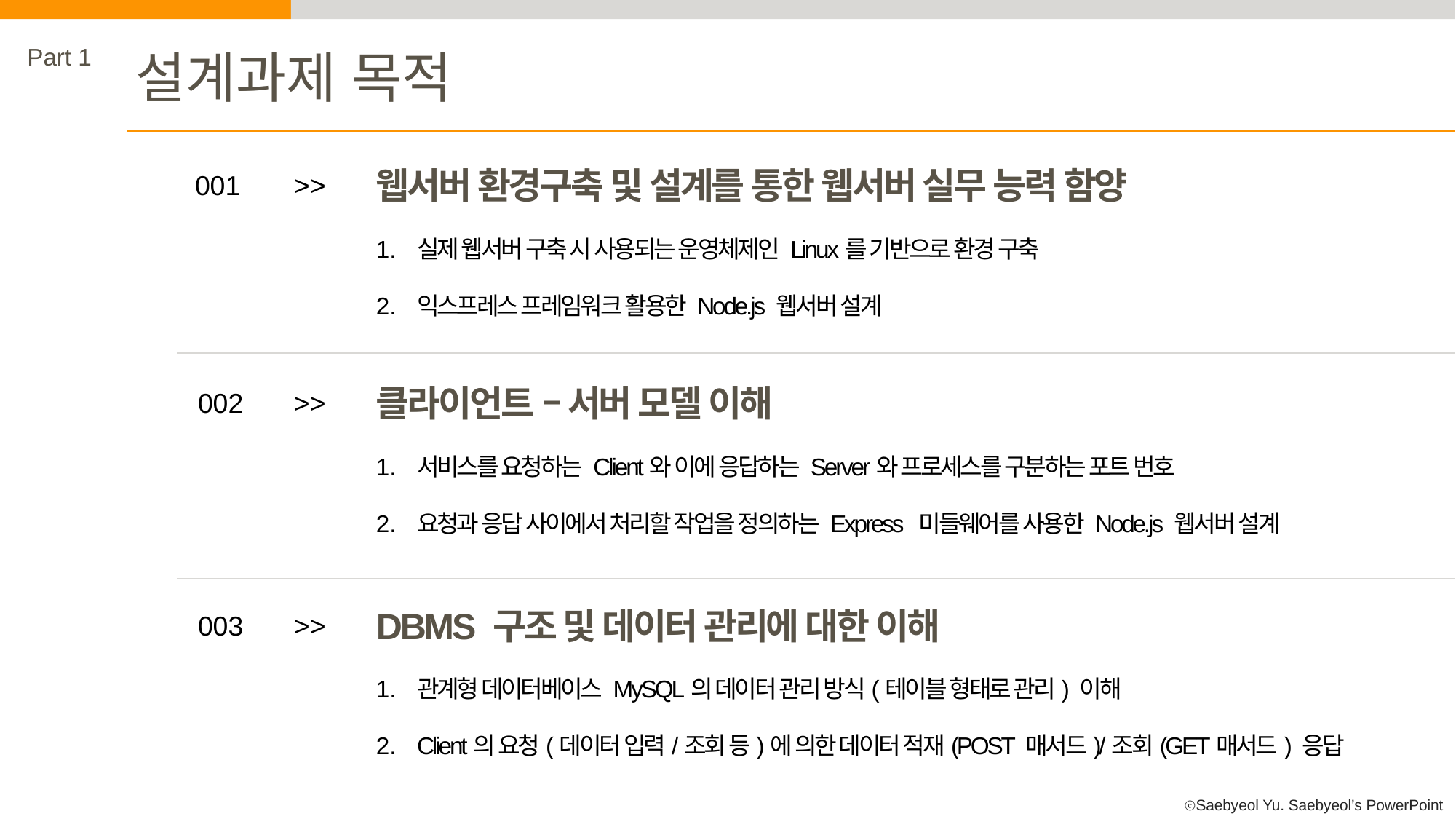

Part 1
설계과제 목적
웹서버 환경구축 및 설계를 통한 웹서버 실무 능력 함양
001
>>
실제 웹서버 구축 시 사용되는 운영체제인 Linux를 기반으로 환경 구축

익스프레스 프레임워크 활용한 Node.js 웹서버 설계
클라이언트 – 서버 모델 이해
002
>>
서비스를 요청하는 Client와 이에 응답하는 Server와 프로세스를 구분하는 포트 번호

요청과 응답 사이에서 처리할 작업을 정의하는 Express  미들웨어를 사용한 Node.js 웹서버 설계
DBMS 구조 및 데이터 관리에 대한 이해
003
>>
관계형 데이터베이스 MySQL의 데이터 관리 방식(테이블 형태로 관리) 이해

Client의 요청(데이터 입력/조회 등)에 의한 데이터 적재(POST 매서드)/조회(GET매서드) 응답